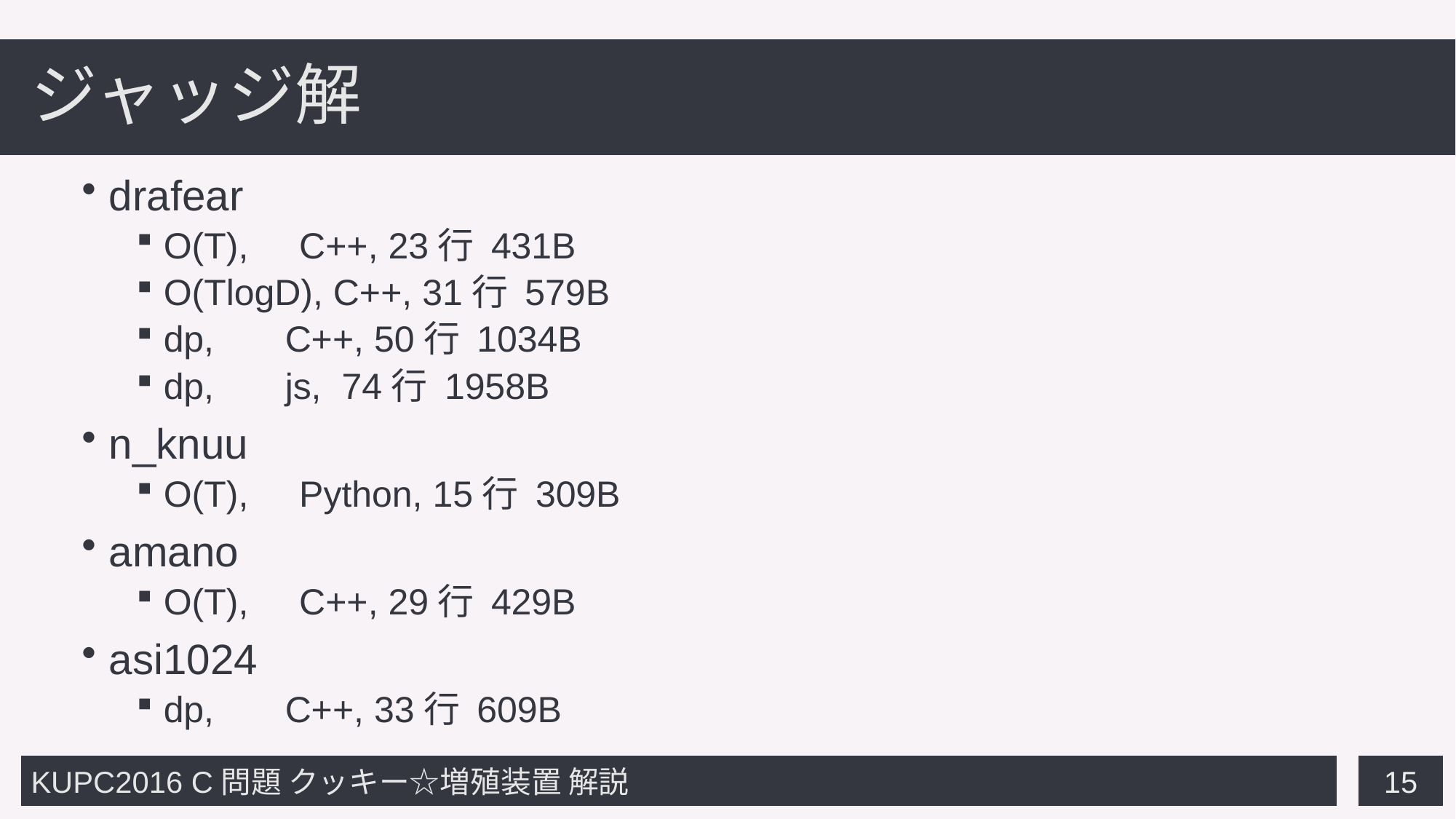

# ジャッジ解
drafear
O(T),     C++, 23行 431B
O(TlogD), C++, 31行 579B
dp,       C++, 50行 1034B
dp,       js,  74行 1958B
n_knuu
O(T),     Python, 15行 309B
amano
O(T),     C++, 29行 429B
asi1024
dp,       C++, 33行 609B
15